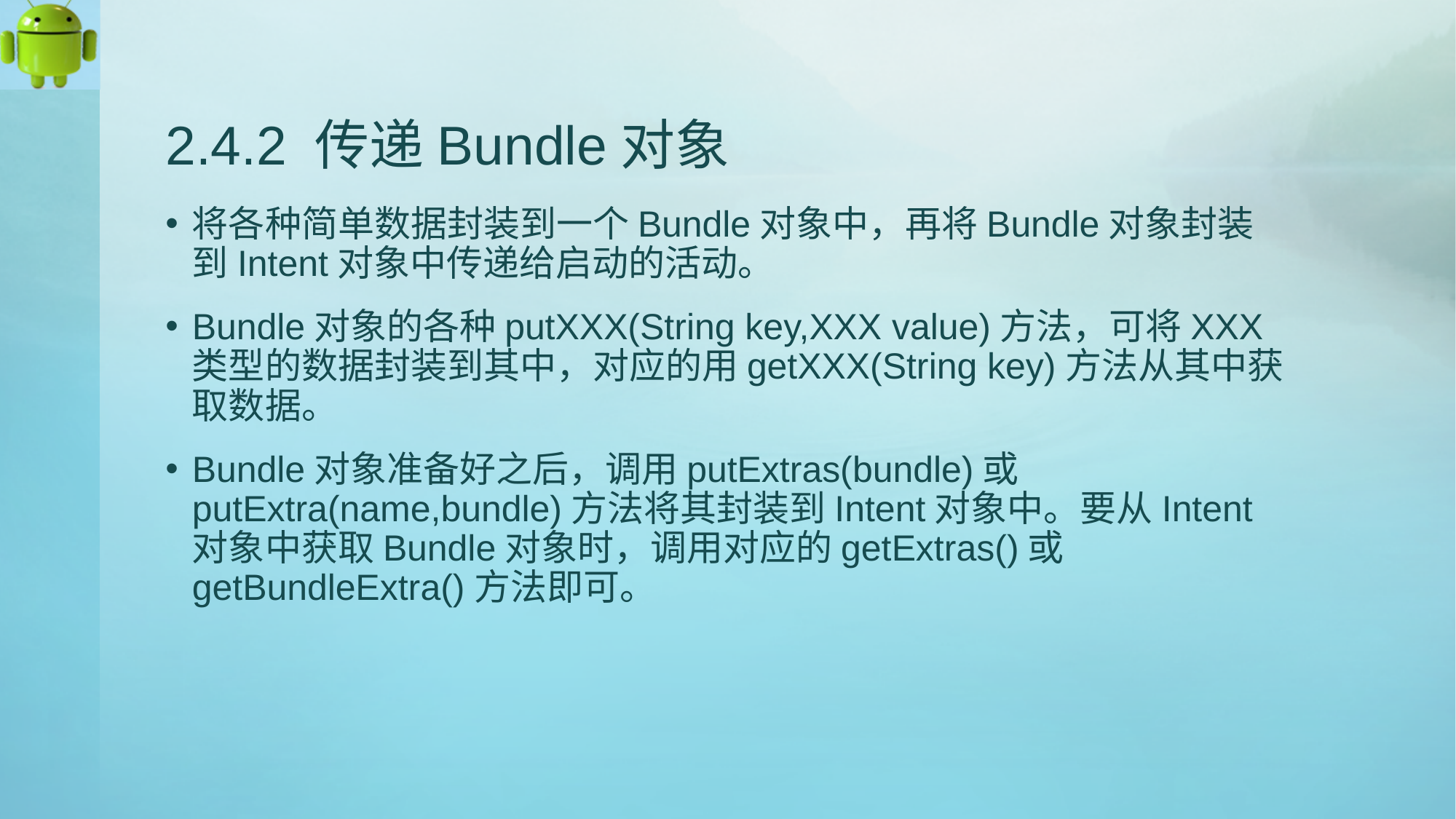

# 2.4.2 传递Bundle对象
将各种简单数据封装到一个Bundle对象中，再将Bundle对象封装到Intent对象中传递给启动的活动。
Bundle对象的各种putXXX(String key,XXX value)方法，可将XXX类型的数据封装到其中，对应的用getXXX(String key)方法从其中获取数据。
Bundle对象准备好之后，调用putExtras(bundle)或putExtra(name,bundle)方法将其封装到Intent对象中。要从Intent对象中获取Bundle对象时，调用对应的getExtras()或getBundleExtra()方法即可。